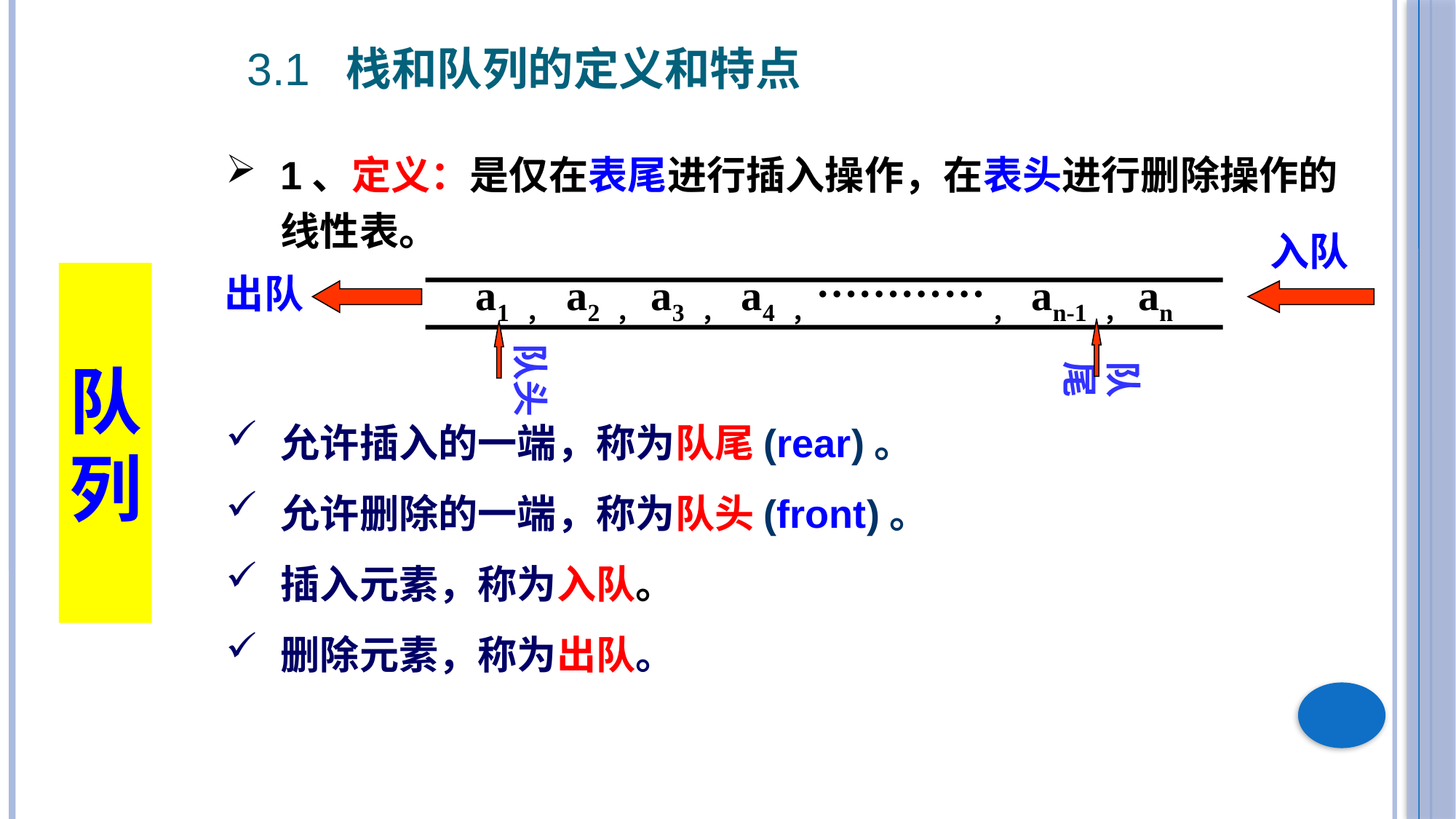

3.1  栈和队列的定义和特点
1、定义：是仅在表尾进行插入操作，在表头进行删除操作的线性表。

允许插入的一端，称为队尾(rear)。
允许删除的一端，称为队头(front)。
插入元素，称为入队。
删除元素，称为出队。
入队
    a1 ， a2 ，a3 ， a4 ，………… ， an-1 ，an

队列

出队

队头
队尾